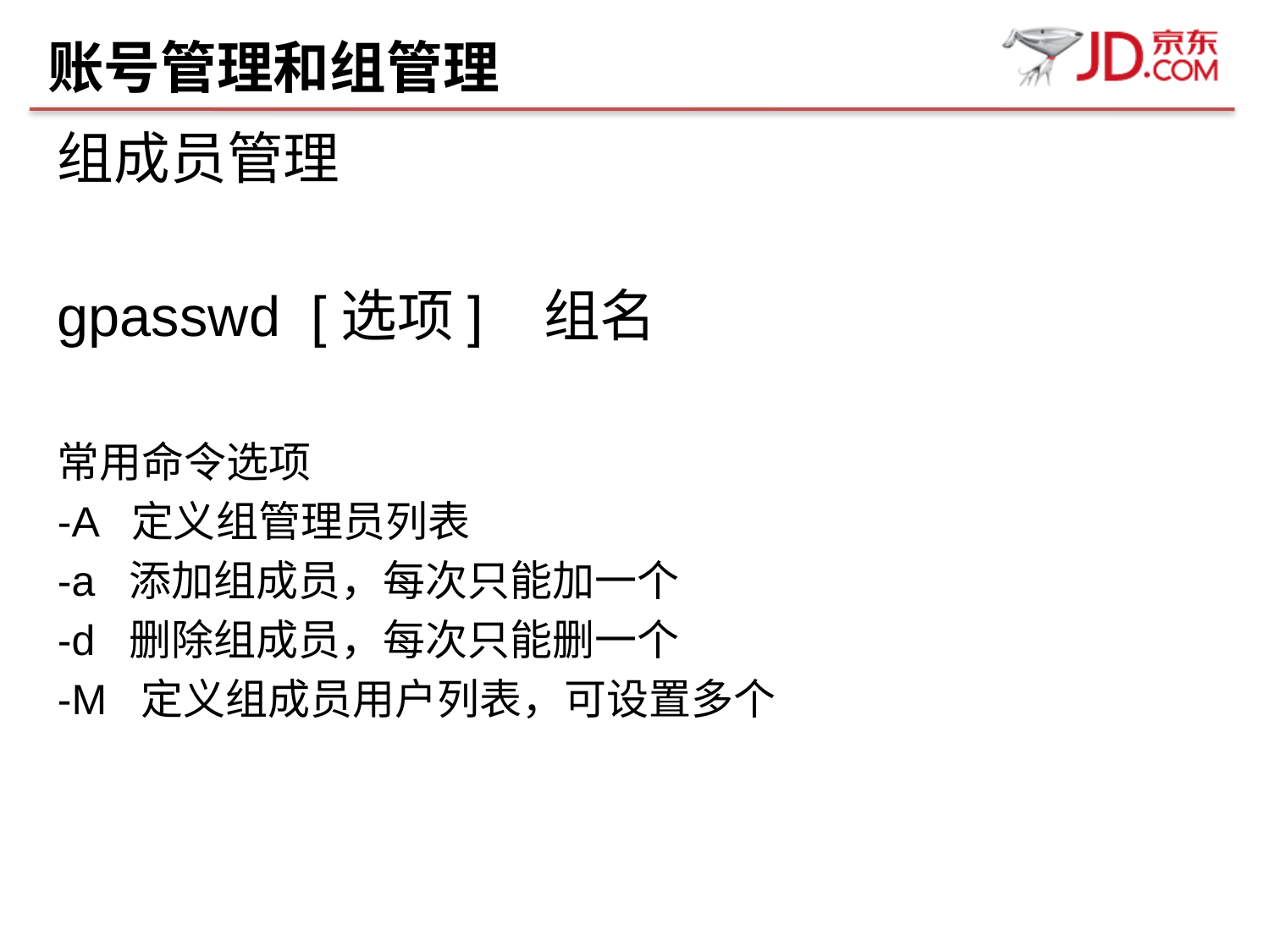

# 账号管理和组管理
组成员管理

gpasswd  [选项]   组名

常用命令选项
-A  定义组管理员列表
-a  添加组成员，每次只能加一个
-d  删除组成员，每次只能删一个
-M  定义组成员用户列表，可设置多个